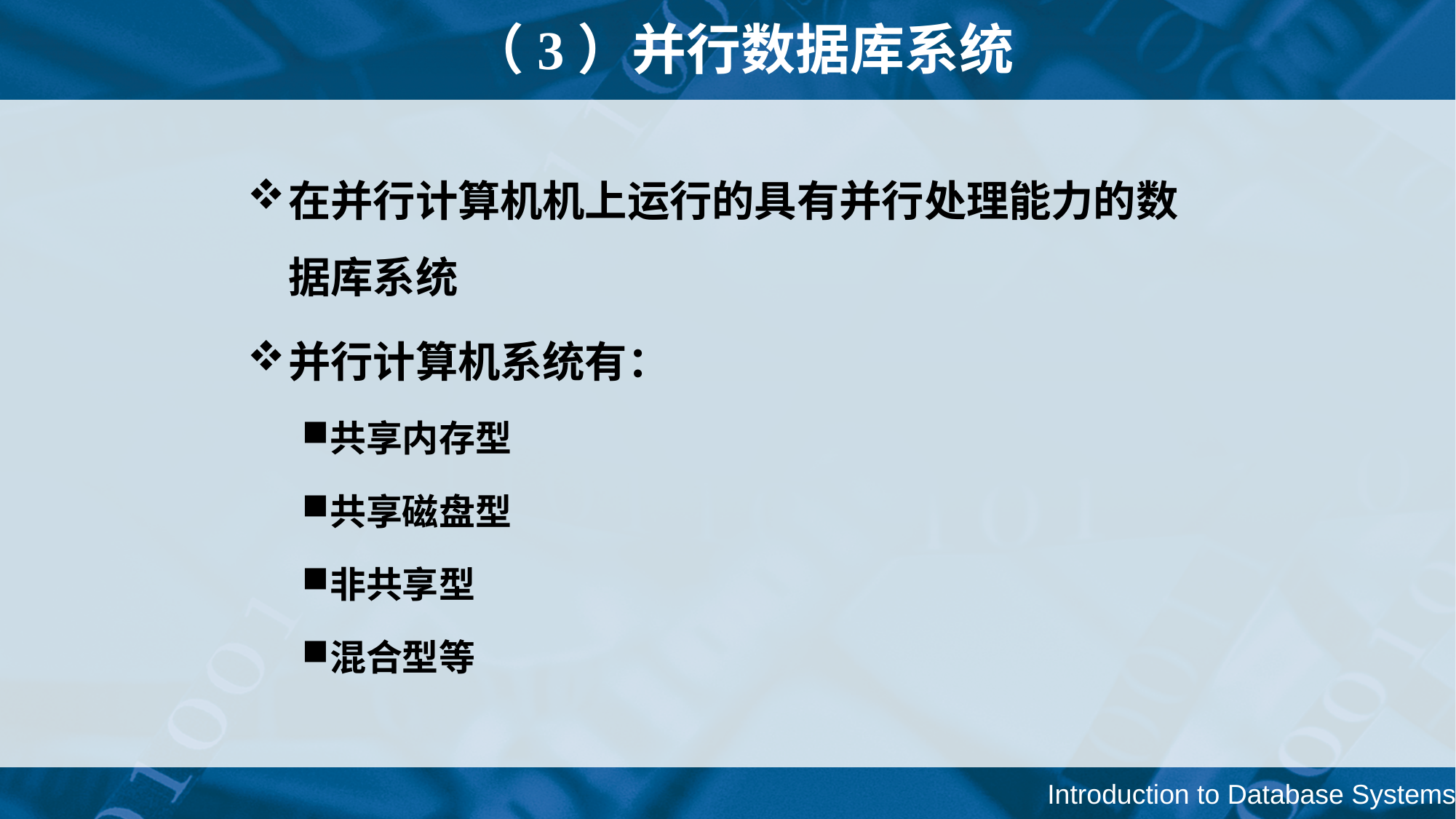

# （3）并行数据库系统
在并行计算机机上运行的具有并行处理能力的数据库系统
并行计算机系统有：
共享内存型
共享磁盘型
非共享型
混合型等